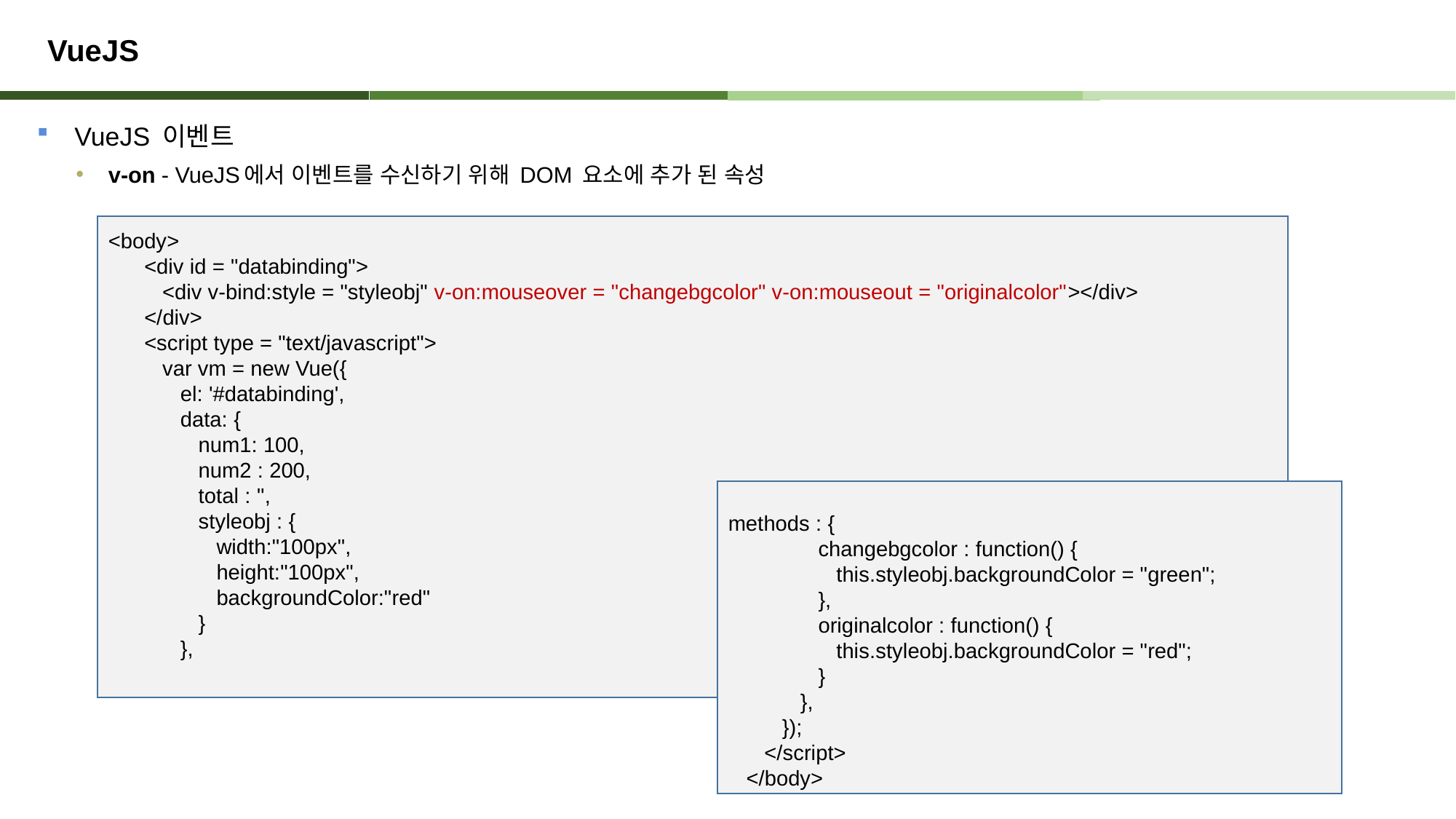

# VueJS
VueJS 이벤트
  v-on - VueJS에서 이벤트를 수신하기 위해 DOM 요소에 추가 된 속성
<body>
      <div id = "databinding">
         <div v-bind:style = "styleobj" v-on:mouseover = "changebgcolor" v-on:mouseout = "originalcolor"></div>
      </div>
      <script type = "text/javascript">
         var vm = new Vue({
            el: '#databinding',
            data: {
               num1: 100,
               num2 : 200,
               total : '',
               styleobj : {
                  width:"100px",
                  height:"100px",
                  backgroundColor:"red"
               }
            },

methods : {
               changebgcolor : function() {
                  this.styleobj.backgroundColor = "green";
               },
               originalcolor : function() {
                  this.styleobj.backgroundColor = "red";
               }
            },
         });
      </script>
   </body>